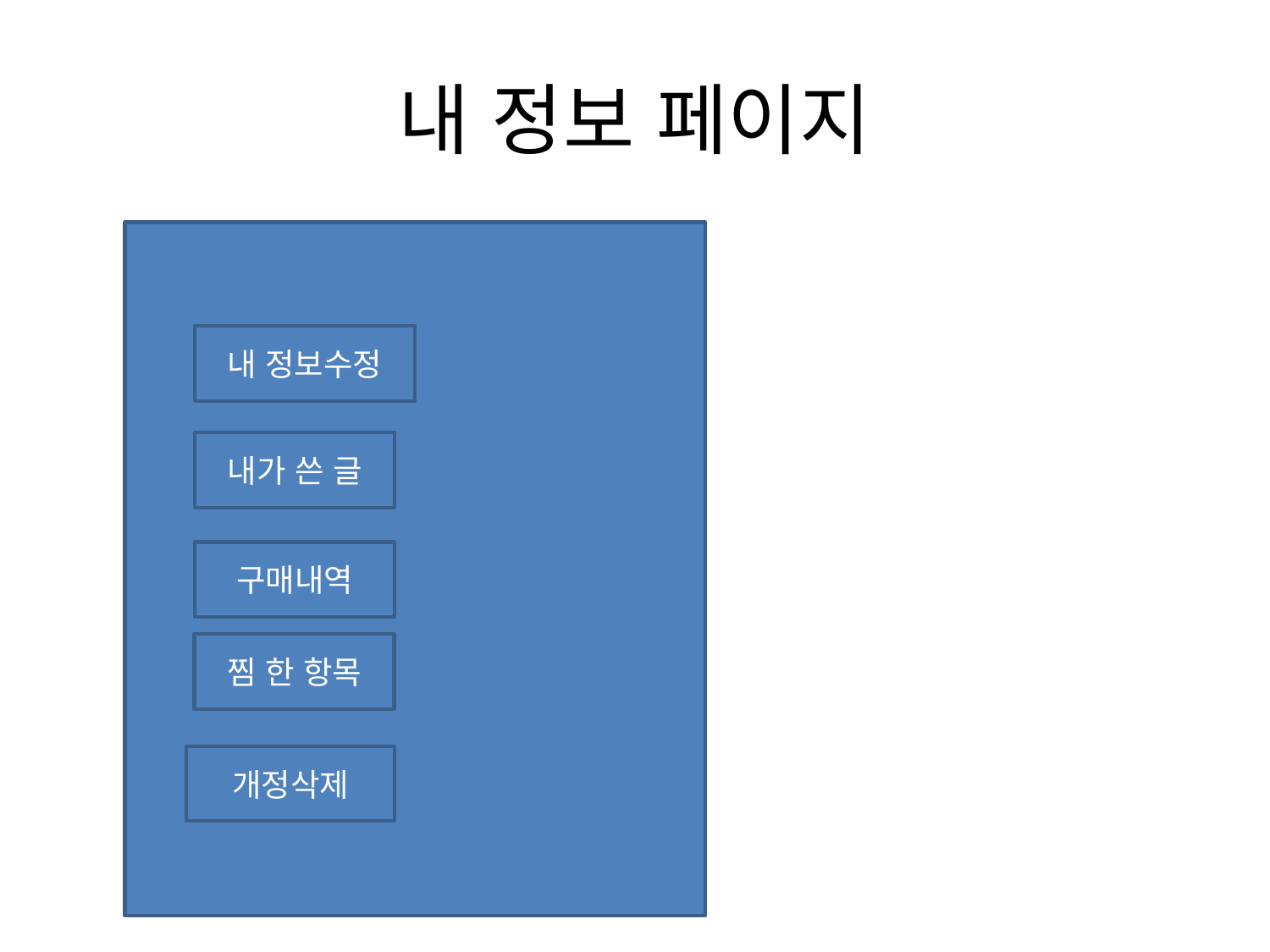

# 내 정보 페이지

내 정보수정
내가 쓴 글
구매내역
찜 한 항목
개정삭제